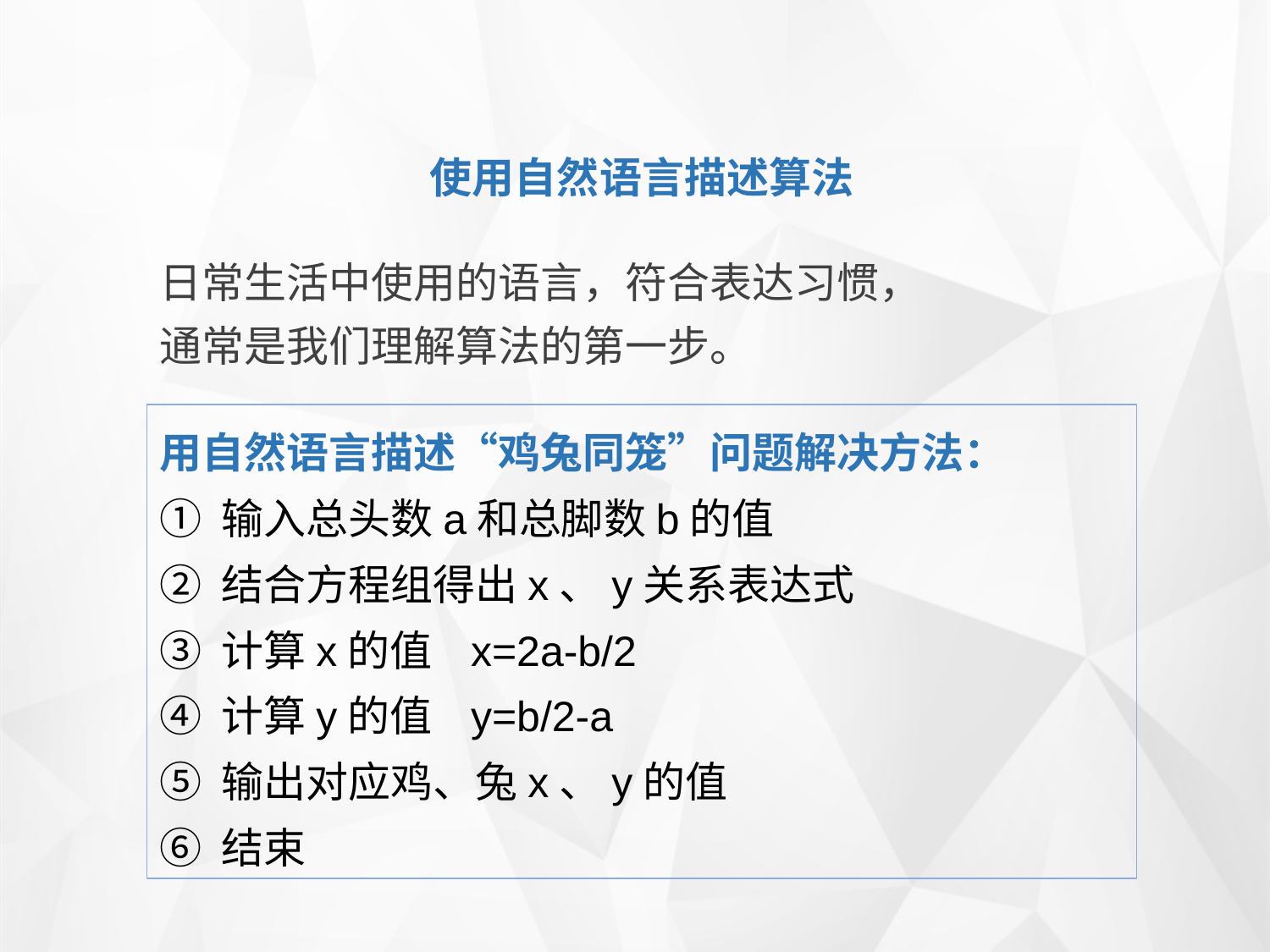

使用自然语言描述算法
日常生活中使用的语言，符合表达习惯，通常是我们理解算法的第一步。
用自然语言描述“鸡兔同笼”问题解决方法：
① 输入总头数a和总脚数b的值
② 结合方程组得出x、y关系表达式
③ 计算x的值   x=2a-b/2
④ 计算y的值   y=b/2-a
⑤ 输出对应鸡、兔x、y的值
⑥ 结束